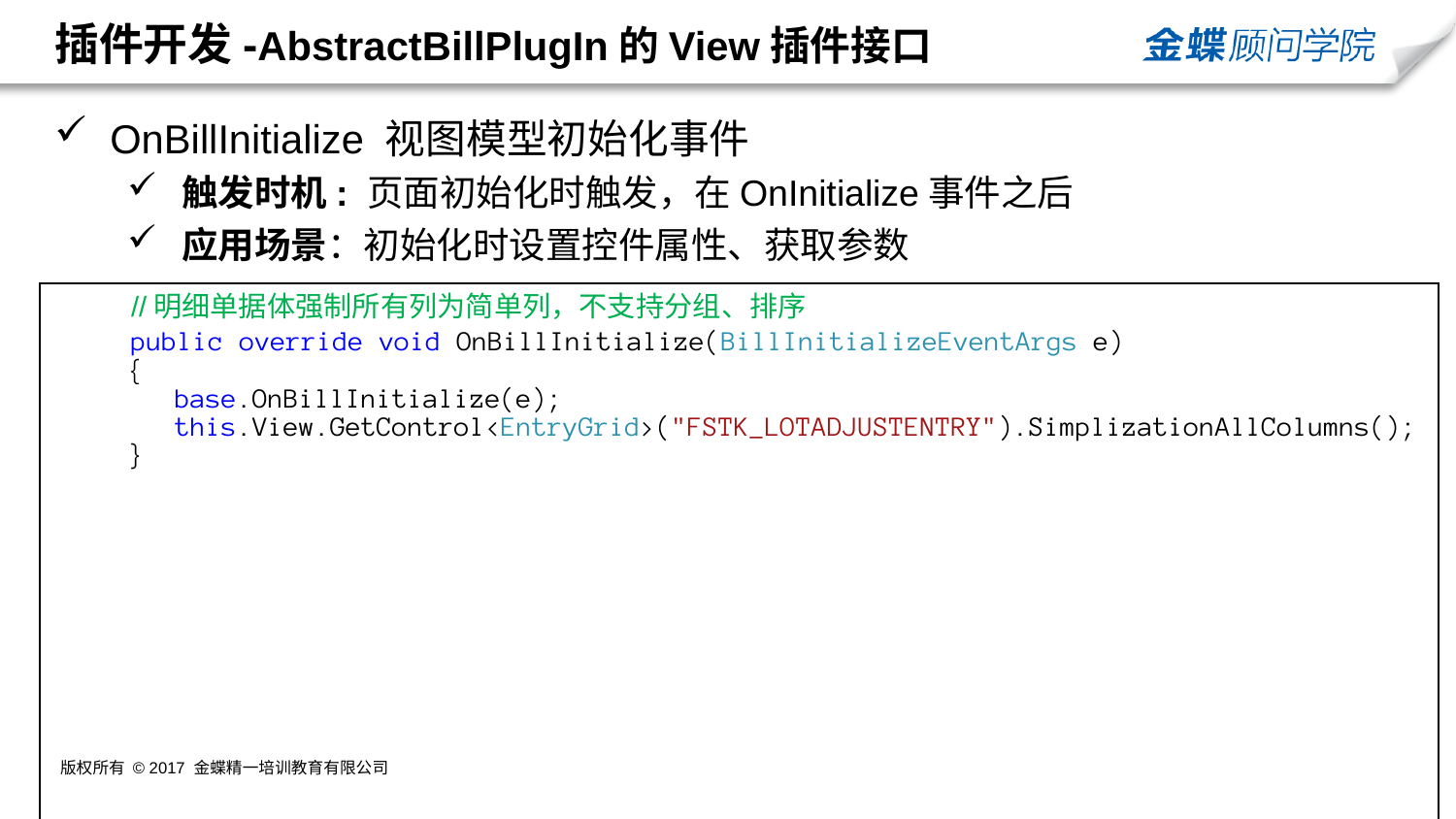

# 插件开发-AbstractBillPlugIn的View插件接口
  OnBillInitialize 视图模型初始化事件
触发时机: 页面初始化时触发，在OnInitialize事件之后
应用场景：初始化时设置控件属性、获取参数
| //明细单据体强制所有列为简单列，不支持分组、排序 public override void OnBillInitialize(BillInitializeEventArgs e) { base.OnBillInitialize(e); this.View.GetControl<EntryGrid>("FSTK\_LOTADJUSTENTRY").SimplizationAllColumns(); } |
| --- |